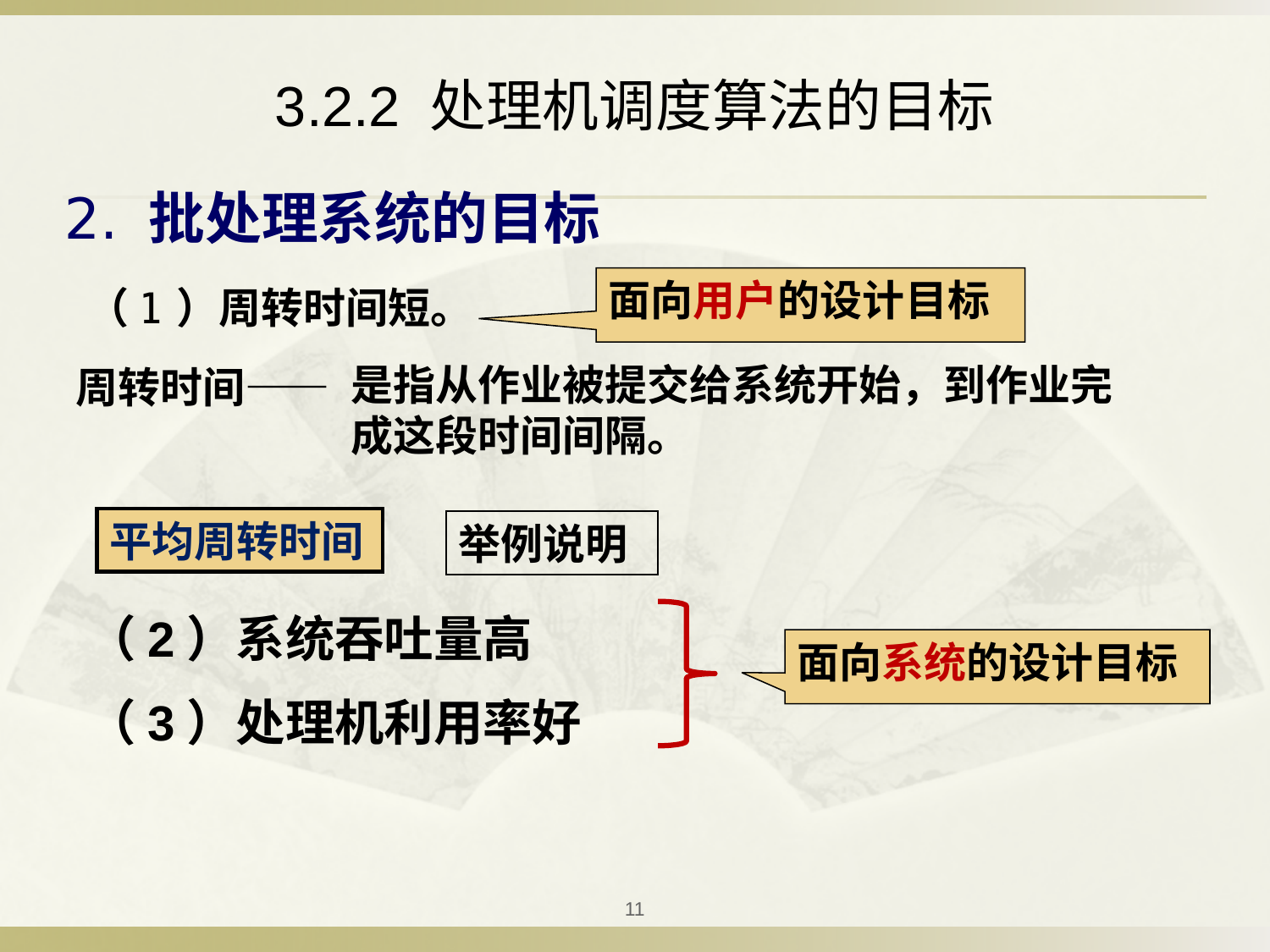

# 3.2.2 处理机调度算法的目标
2. 批处理系统的目标
面向用户的设计目标
（1）周转时间短。
是指从作业被提交给系统开始，到作业完成这段时间间隔。
周转时间——
平均周转时间
举例说明
（2）系统吞吐量高
（3）处理机利用率好

面向系统的设计目标
11